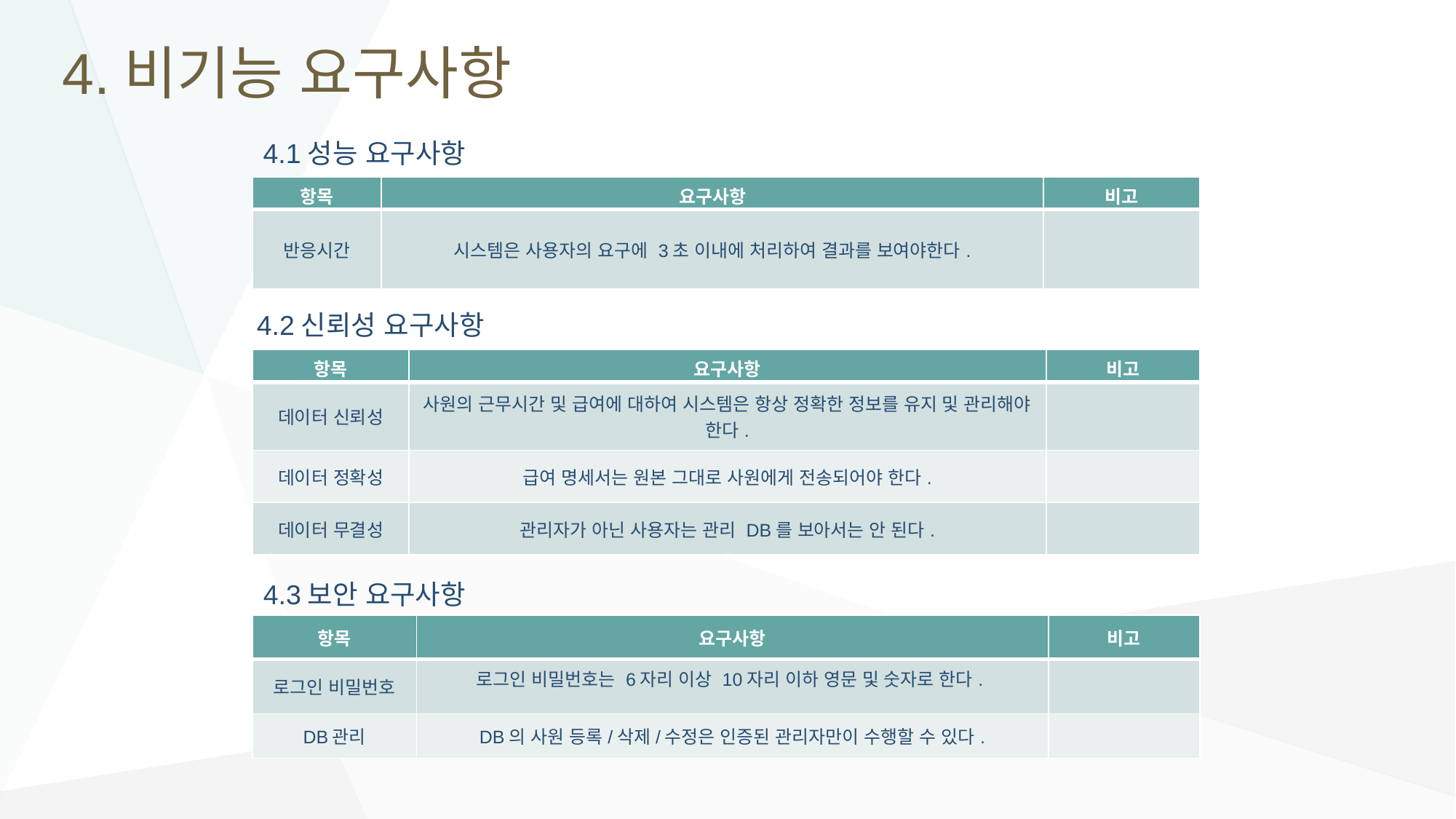

# 4.비기능 요구사항
4.1성능 요구사항
| 항목 | 요구사항 | 비고 |
| --- | --- | --- |
| 반응시간 | 시스템은 사용자의 요구에 3초 이내에 처리하여 결과를 보여야한다. |  |
4.2신뢰성 요구사항
| 항목 | 요구사항 | 비고 |
| --- | --- | --- |
| 데이터 신뢰성 | 사원의 근무시간 및 급여에 대하여 시스템은 항상 정확한 정보를 유지 및 관리해야 한다. |  |
| 데이터 정확성 | 급여 명세서는 원본 그대로 사원에게 전송되어야 한다. |  |
| 데이터 무결성 | 관리자가 아닌 사용자는 관리 DB를 보아서는 안 된다. |  |
4.3보안 요구사항
| 항목 | 요구사항 | 비고 |
| --- | --- | --- |
| 로그인 비밀번호 | 로그인 비밀번호는 6자리 이상 10자리 이하 영문 및 숫자로 한다. |  |
| DB관리 | DB의 사원 등록/삭제/수정은 인증된 관리자만이 수행할 수 있다. |  |